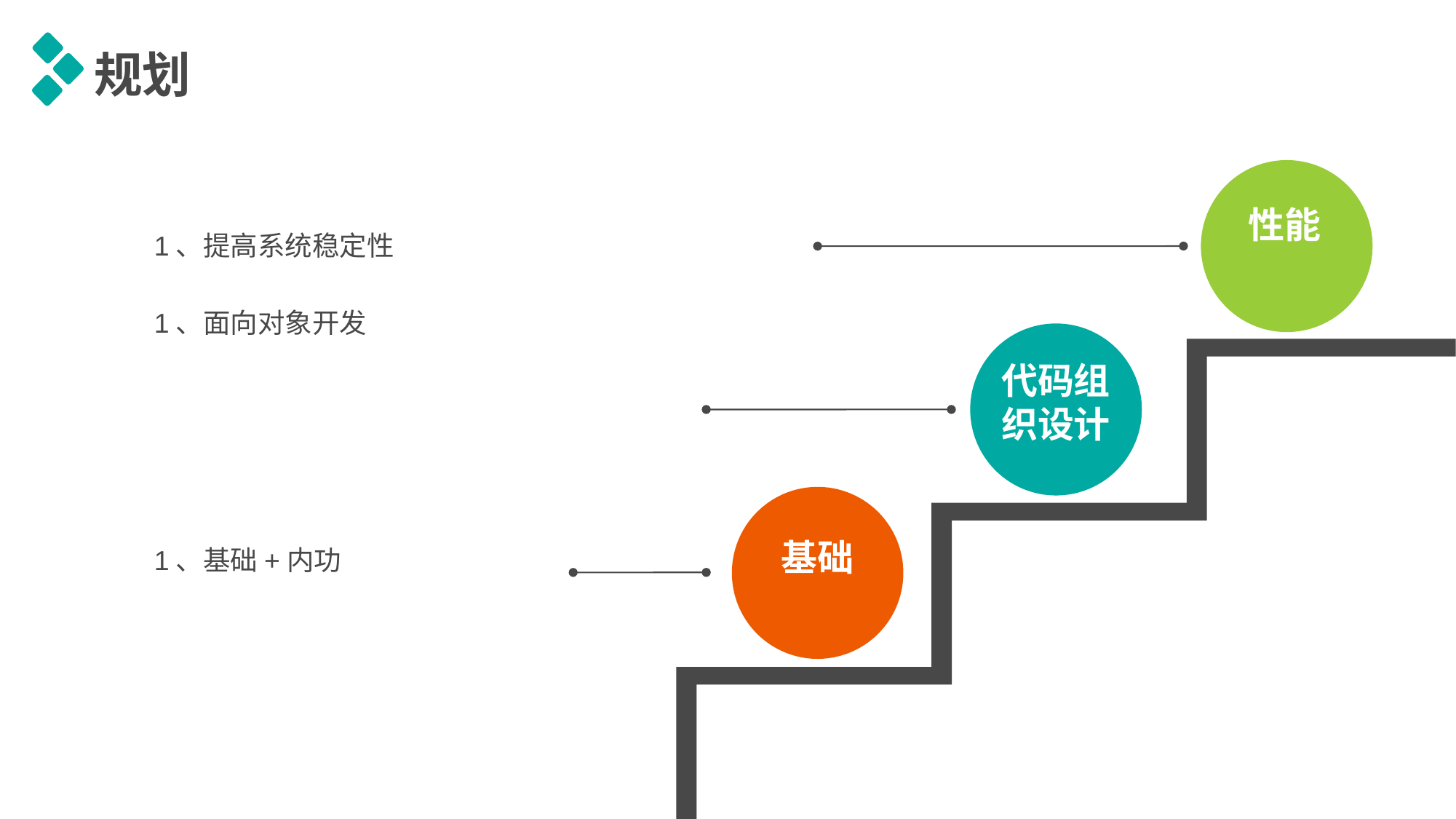

规划

性能
1、提高系统稳定性

1、面向对象开发

代码组织设计

基础
1、基础+内功